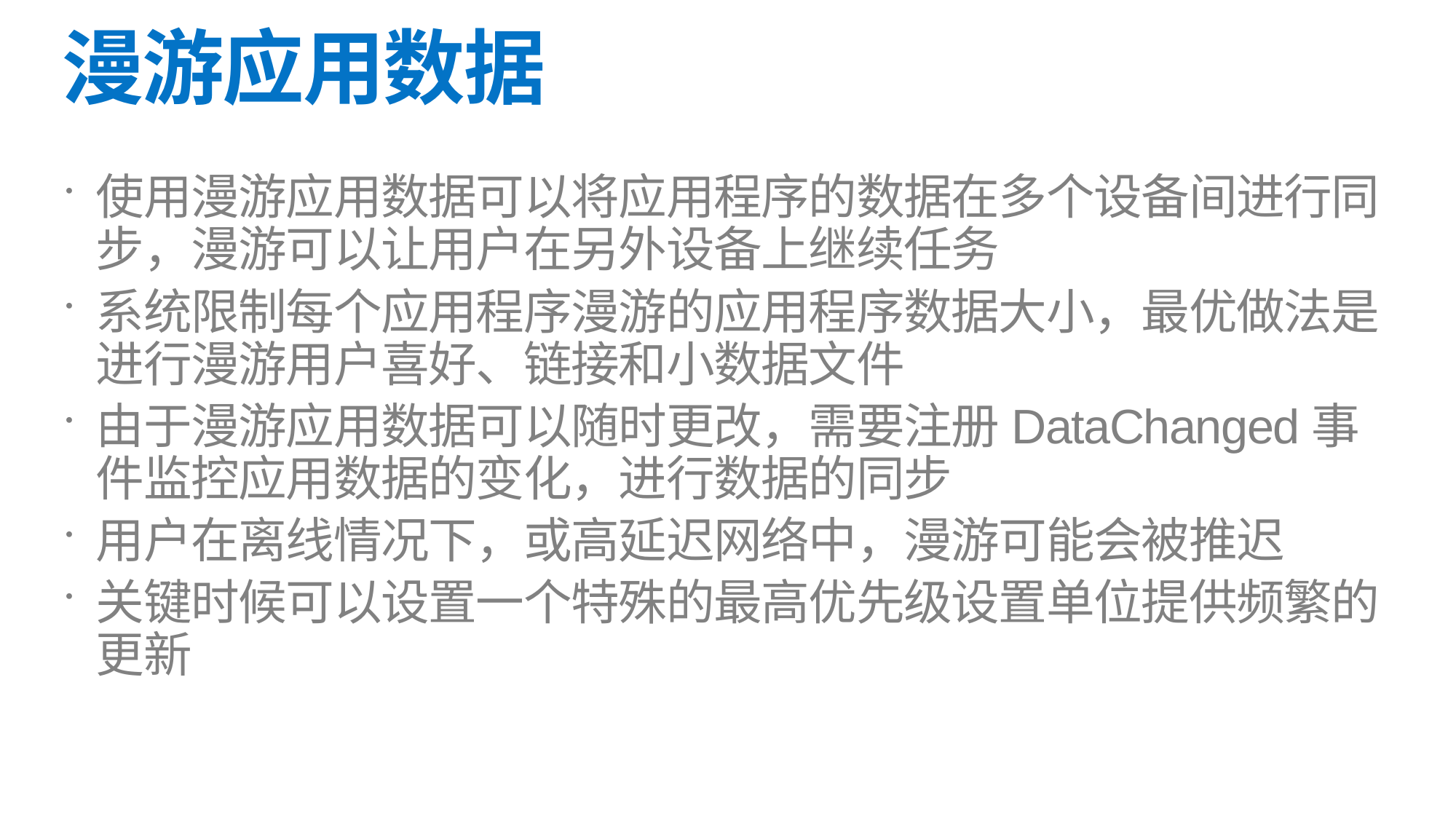

# 漫游应用数据
使用漫游应用数据可以将应用程序的数据在多个设备间进行同步，漫游可以让用户在另外设备上继续任务
系统限制每个应用程序漫游的应用程序数据大小，最优做法是进行漫游用户喜好、链接和小数据文件
由于漫游应用数据可以随时更改，需要注册DataChanged事件监控应用数据的变化，进行数据的同步
用户在离线情况下，或高延迟网络中，漫游可能会被推迟
关键时候可以设置一个特殊的最高优先级设置单位提供频繁的更新